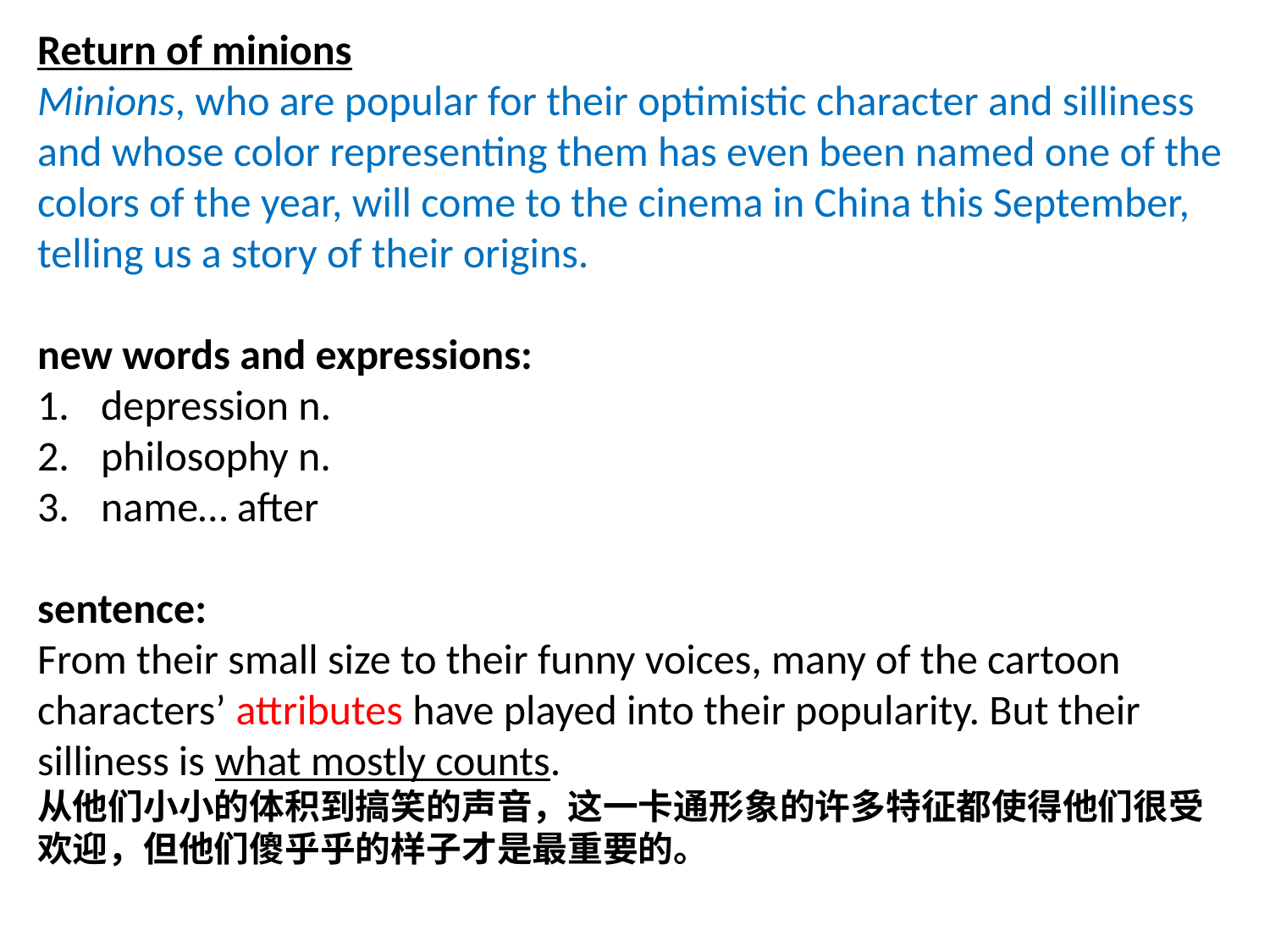

Return of minions
Minions, who are popular for their optimistic character and silliness and whose color representing them has even been named one of the colors of the year, will come to the cinema in China this September, telling us a story of their origins.

new words and expressions:
depression n.
philosophy n.
name… after

sentence:
From their small size to their funny voices, many of the cartoon characters’ attributes have played into their popularity. But their silliness is what mostly counts.
从他们小小的体积到搞笑的声音，这一卡通形象的许多特征都使得他们很受欢迎，但他们傻乎乎的样子才是最重要的。